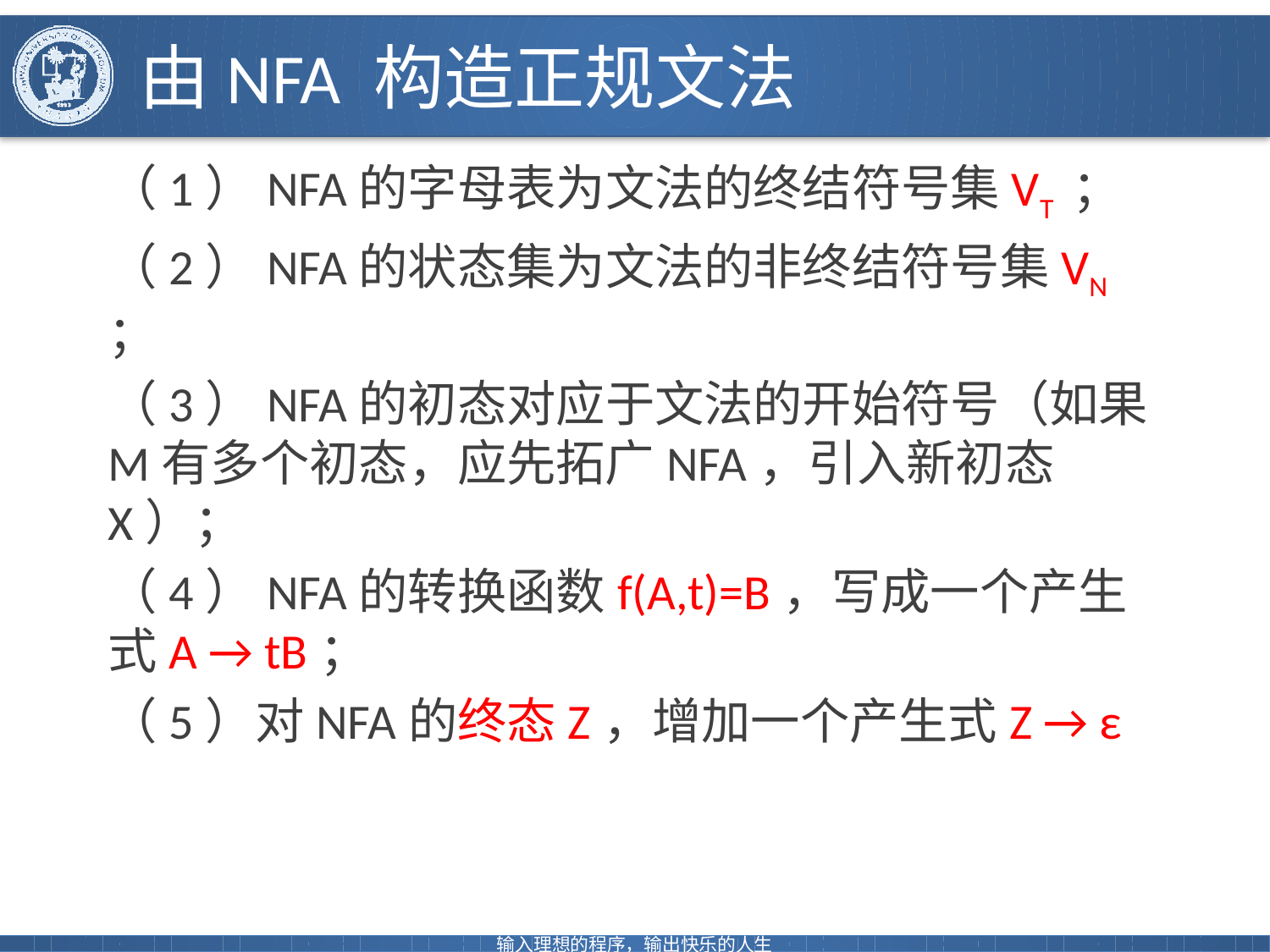

# 由NFA 构造正规文法
（1）NFA的字母表为文法的终结符号集VT ；
（2）NFA的状态集为文法的非终结符号集VN ；
（3）NFA的初态对应于文法的开始符号（如果M有多个初态，应先拓广NFA，引入新初态X）；
（4）NFA的转换函数f(A,t)=B，写成一个产生式A → tB；
（5）对NFA的终态Z，增加一个产生式Z → ε